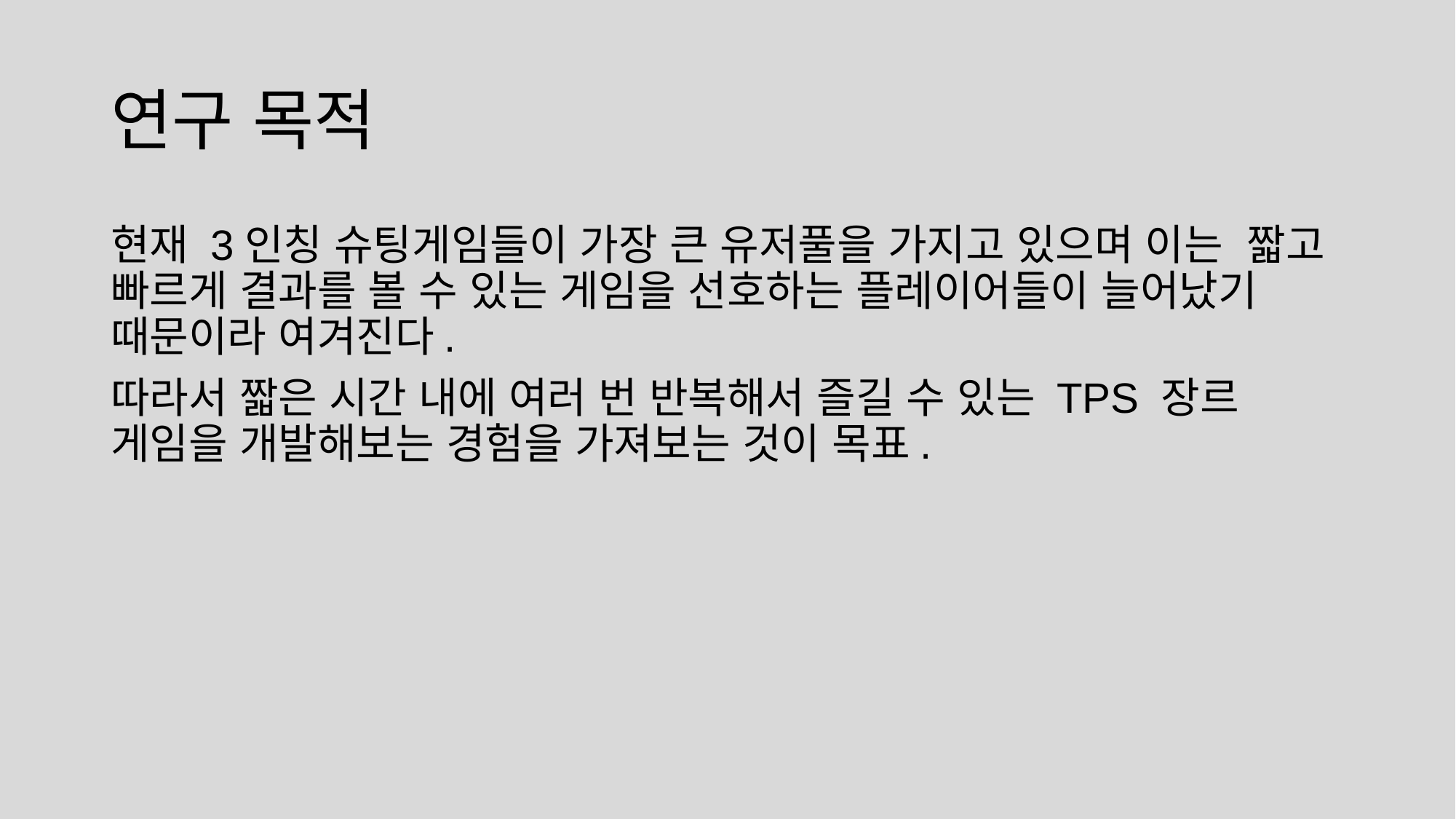

# 연구 목적
현재 3인칭 슈팅게임들이 가장 큰 유저풀을 가지고 있으며 이는  짧고 빠르게 결과를 볼 수 있는 게임을 선호하는 플레이어들이 늘어났기 때문이라 여겨진다.
따라서 짧은 시간 내에 여러 번 반복해서 즐길 수 있는 TPS 장르 게임을 개발해보는 경험을 가져보는 것이 목표.